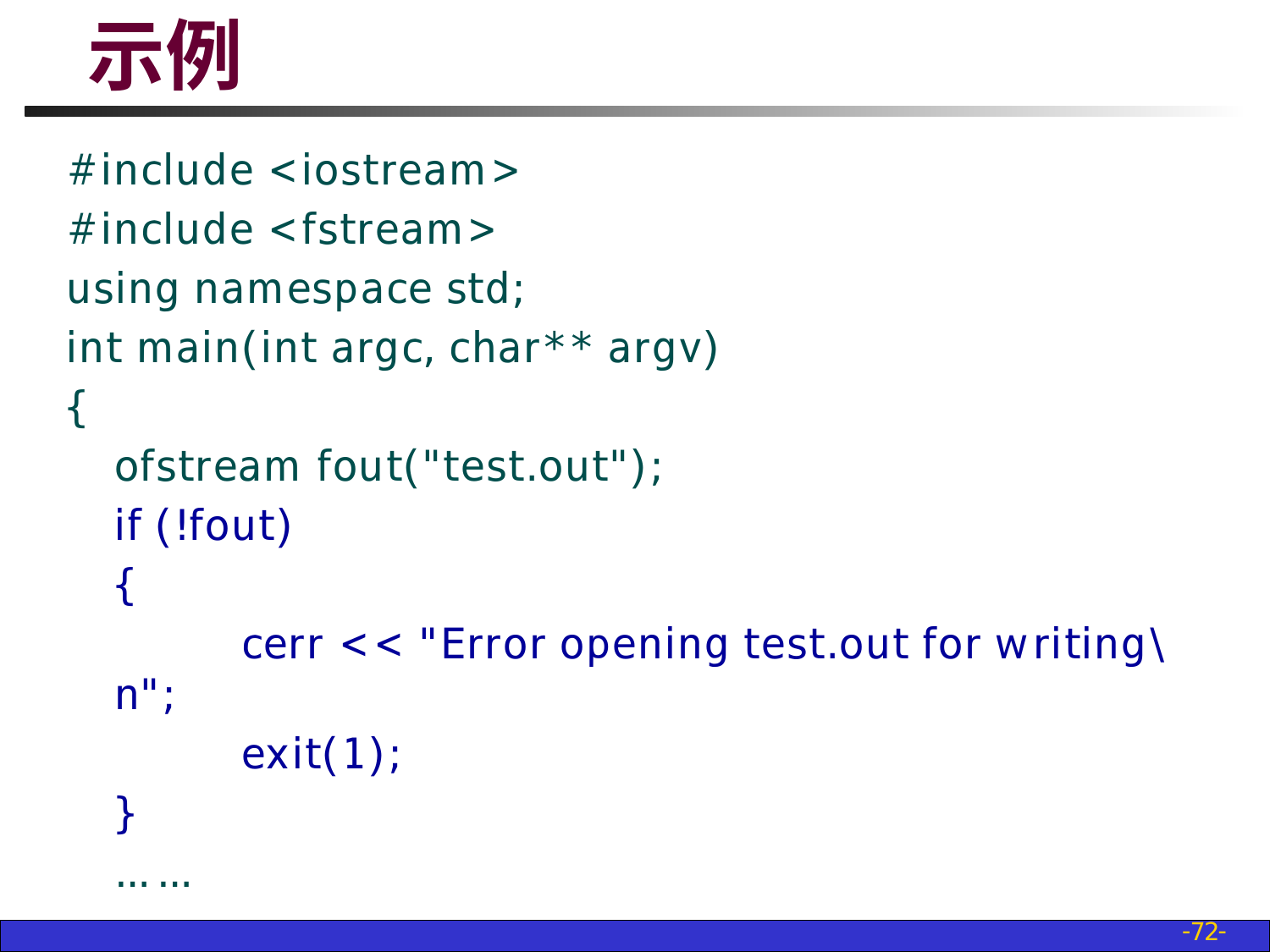

# 示例
#include <iostream>
#include <fstream>
using namespace std;
int main(int argc, char** argv)
{
	ofstream fout("test.out");
	if (!fout)
	{
		cerr << "Error opening test.out for writing\n";
		exit(1);
	}
	……
-72-